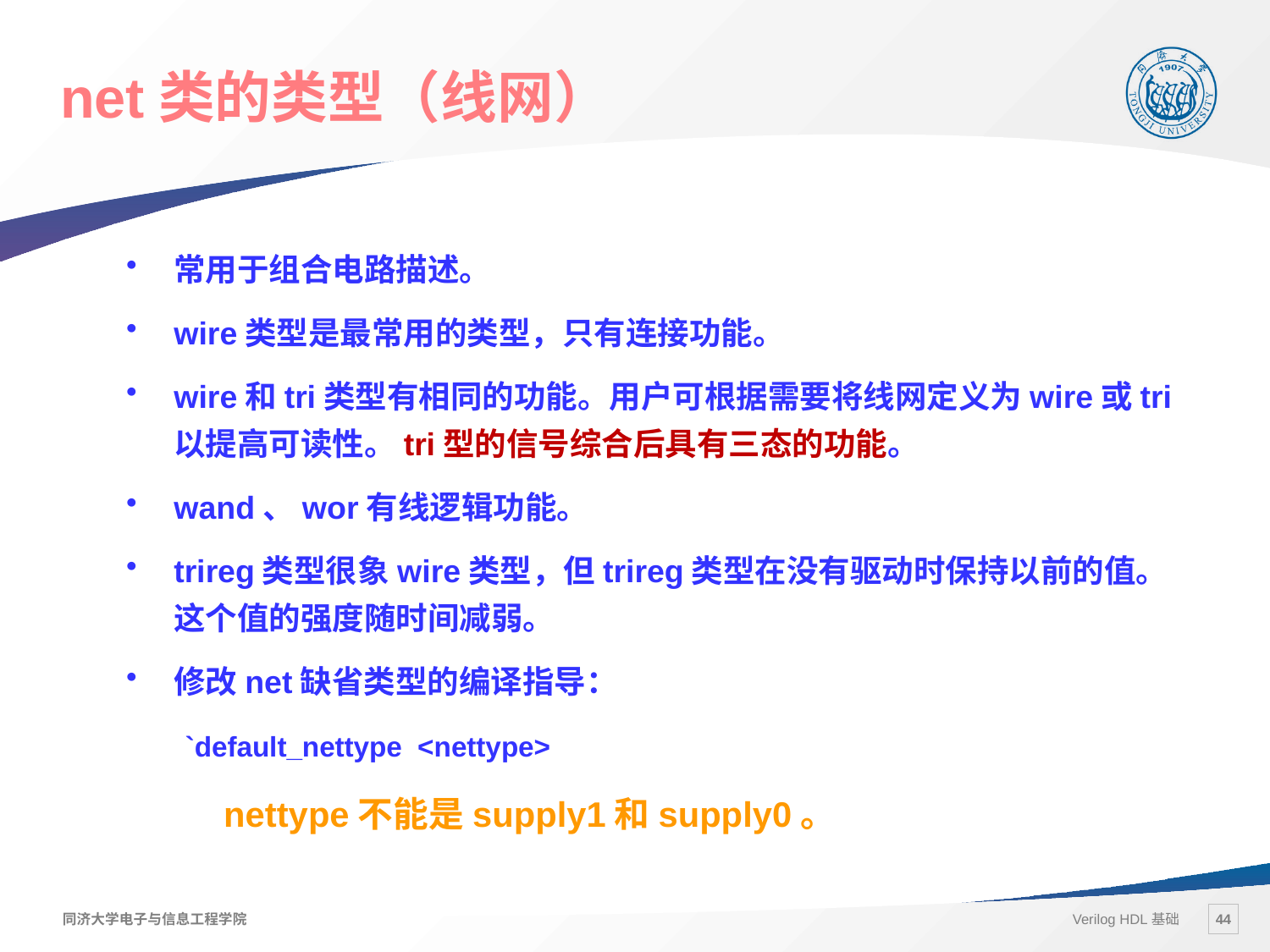

# net类的类型（线网）
常用于组合电路描述。
wire类型是最常用的类型，只有连接功能。
wire和tri类型有相同的功能。用户可根据需要将线网定义为wire或tri以提高可读性。tri型的信号综合后具有三态的功能。
wand、wor有线逻辑功能。
trireg类型很象wire类型，但trireg类型在没有驱动时保持以前的值。这个值的强度随时间减弱。
修改net缺省类型的编译指导：
       `default_nettype  <nettype>
          nettype不能是supply1和supply0。